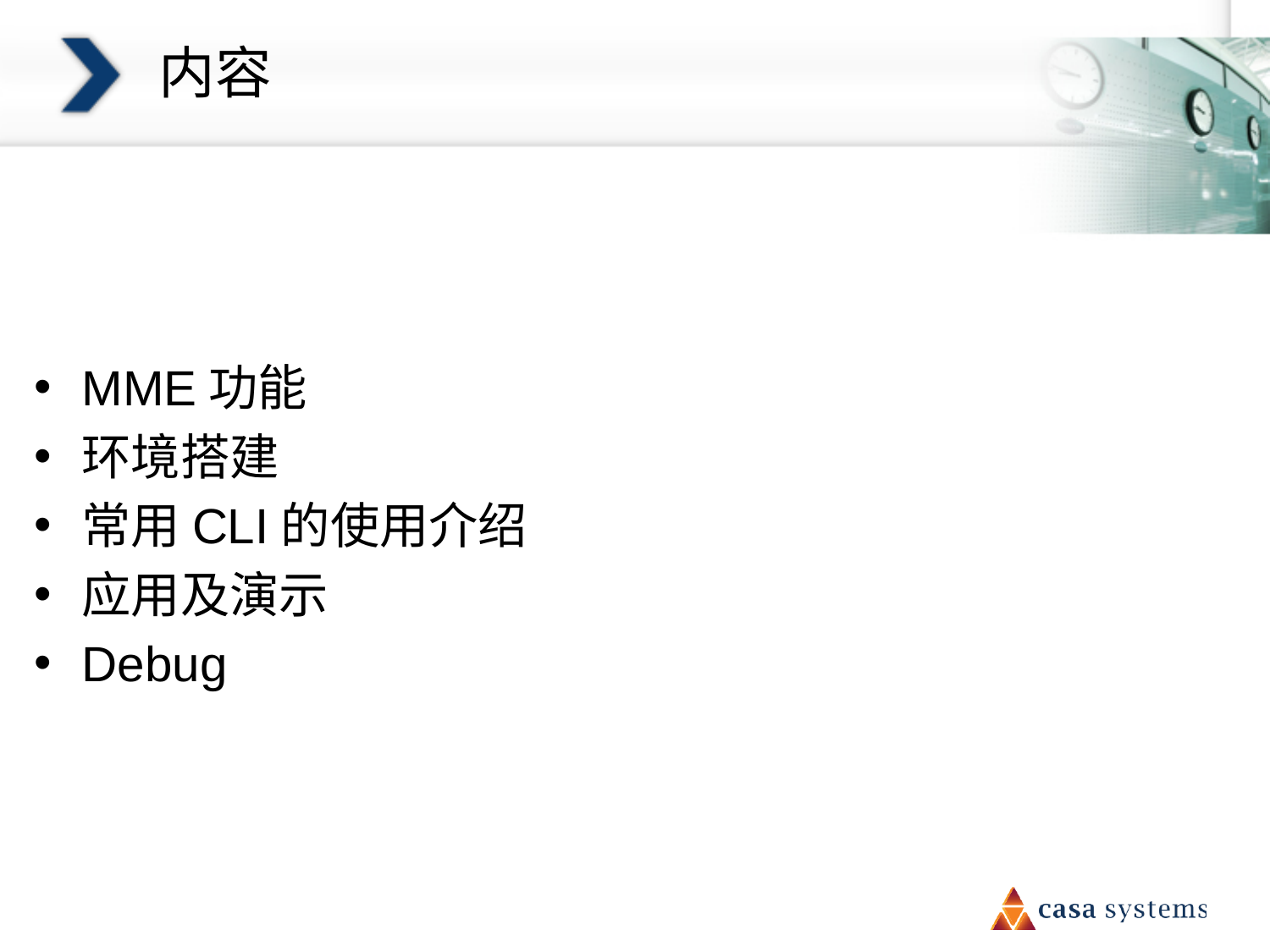

# 内容

MME功能
环境搭建
常用CLI的使用介绍
应用及演示
Debug